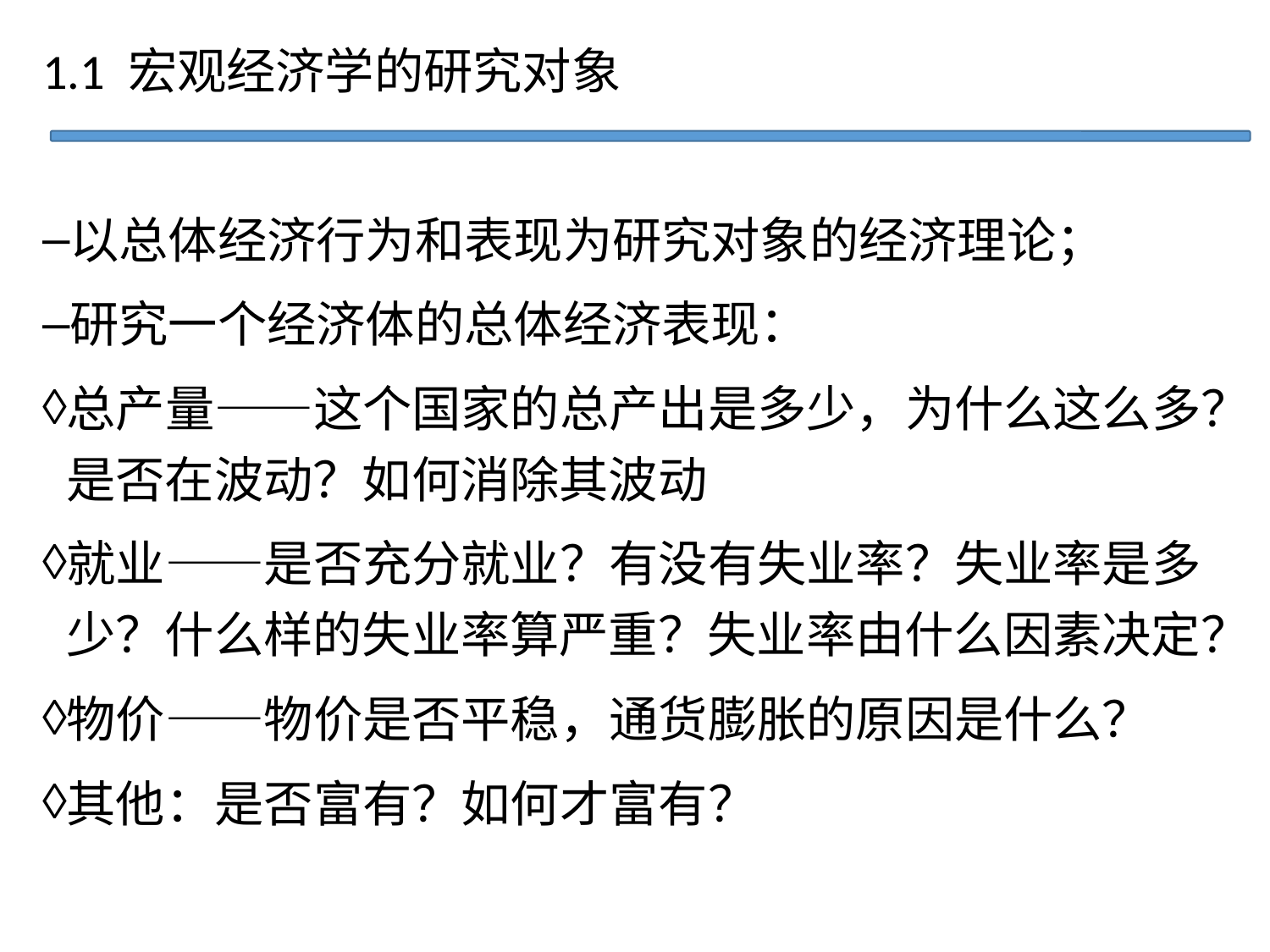

1.1 宏观经济学的研究对象

以总体经济行为和表现为研究对象的经济理论；
研究一个经济体的总体经济表现：
总产量——这个国家的总产出是多少，为什么这么多？是否在波动？如何消除其波动
就业——是否充分就业？有没有失业率？失业率是多少？什么样的失业率算严重？失业率由什么因素决定？
物价——物价是否平稳，通货膨胀的原因是什么？
其他：是否富有？如何才富有？